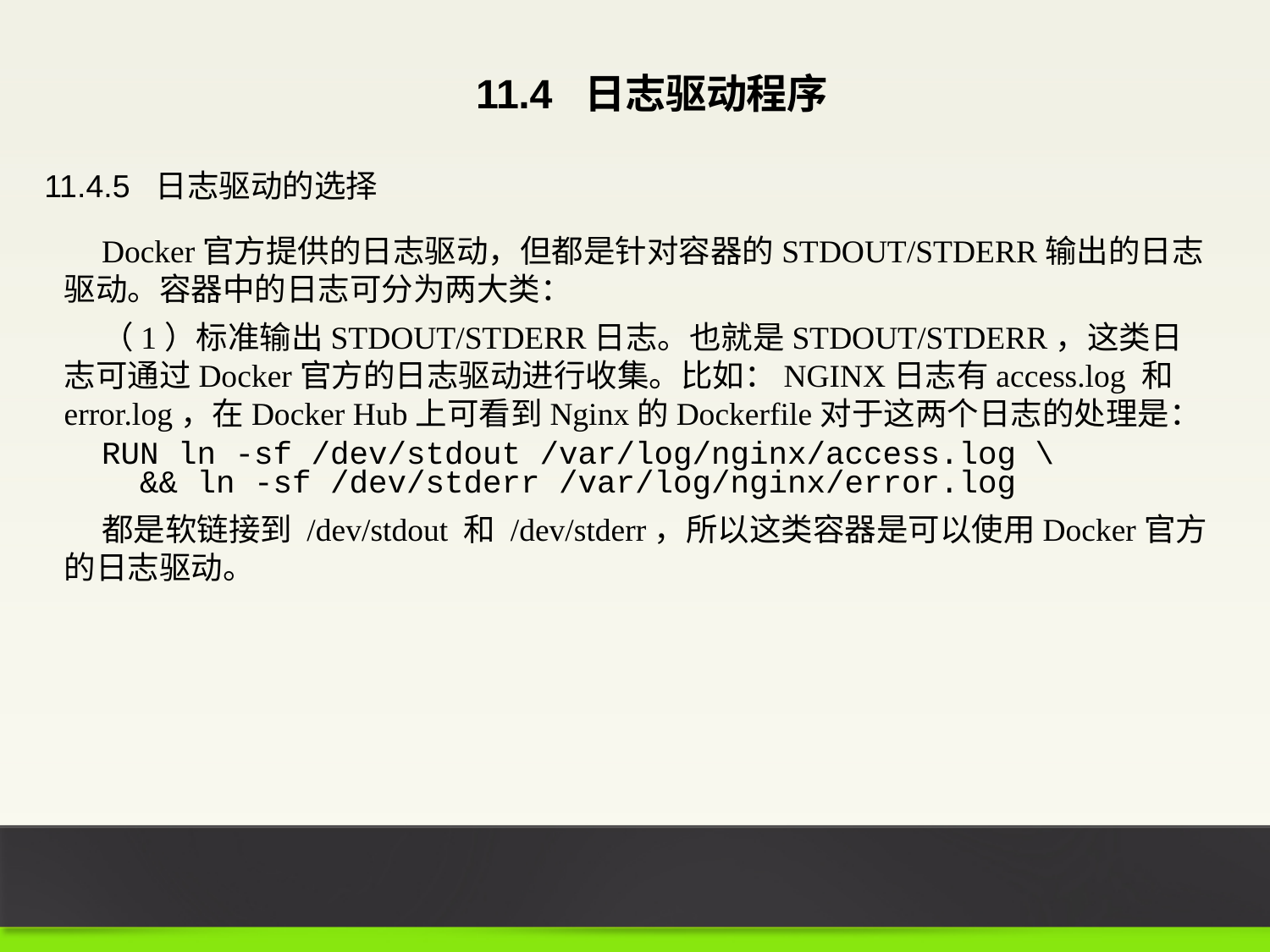

11.4  日志驱动程序
11.4.5  日志驱动的选择
Docker官方提供的日志驱动，但都是针对容器的STDOUT/STDERR输出的日志驱动。容器中的日志可分为两大类：
（1）标准输出STDOUT/STDERR日志。也就是STDOUT/STDERR，这类日志可通过Docker官方的日志驱动进行收集。比如：NGINX日志有access.log 和 error.log，在Docker Hub上可看到Nginx的Dockerfile对于这两个日志的处理是：
RUN ln -sf /dev/stdout /var/log/nginx/access.log \
  && ln -sf /dev/stderr /var/log/nginx/error.log
都是软链接到 /dev/stdout 和 /dev/stderr，所以这类容器是可以使用Docker官方的日志驱动。